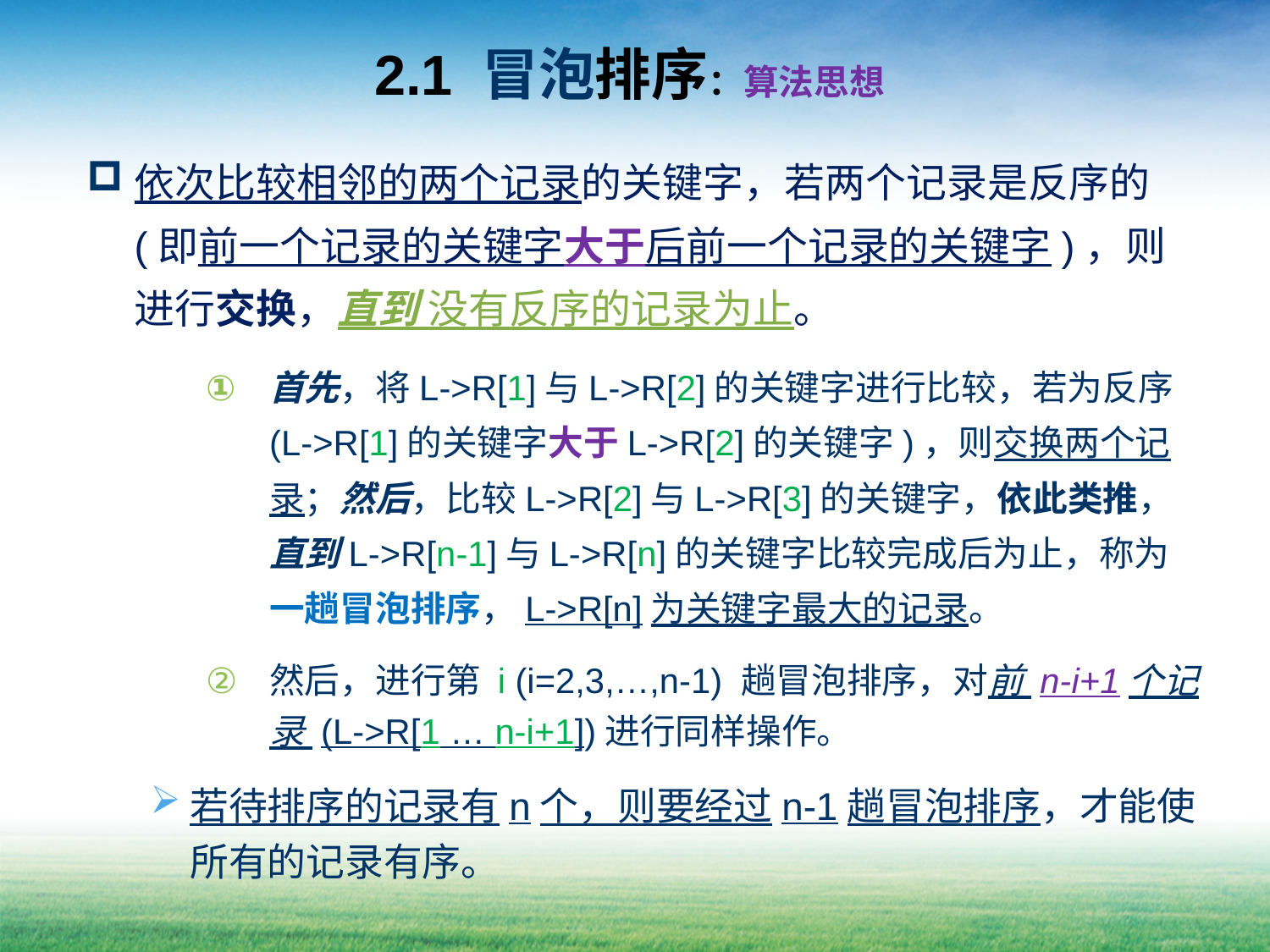

# 2.1 冒泡排序：算法思想
依次比较相邻的两个记录的关键字，若两个记录是反序的(即前一个记录的关键字大于后前一个记录的关键字)，则进行交换，直到 没有反序的记录为止。
首先，将L->R[1]与L->R[2]的关键字进行比较，若为反序(L->R[1]的关键字大于L->R[2]的关键字)，则交换两个记录；然后，比较L->R[2]与L->R[3]的关键字，依此类推，直到L->R[n-1]与L->R[n]的关键字比较完成后为止，称为一趟冒泡排序，L->R[n]为关键字最大的记录。
然后，进行第 i (i=2,3,…,n-1) 趟冒泡排序，对前 n-i+1个记录 (L->R[1 … n-i+1])进行同样操作。
若待排序的记录有n个，则要经过n-1趟冒泡排序，才能使所有的记录有序。